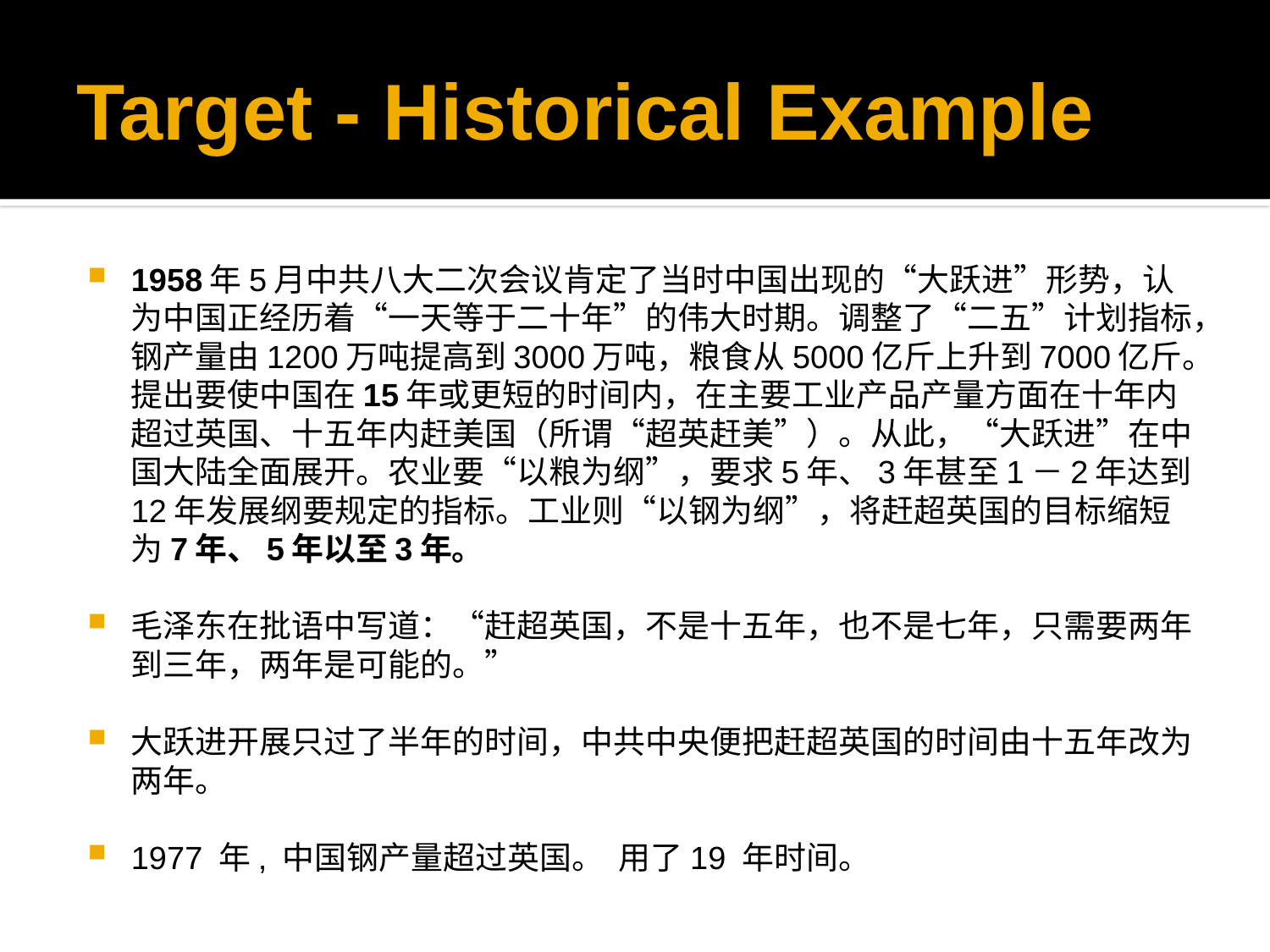

# Target - Historical Example
1958年5月中共八大二次会议肯定了当时中国出现的“大跃进”形势，认为中国正经历着“一天等于二十年”的伟大时期。调整了“二五”计划指标，钢产量由1200万吨提高到3000万吨，粮食从5000亿斤上升到7000亿斤。提出要使中国在15年或更短的时间内，在主要工业产品产量方面在十年内超过英国、十五年内赶美国（所谓“超英赶美”）。从此，“大跃进”在中国大陆全面展开。农业要“以粮为纲”，要求5年、3年甚至1－2年达到12年发展纲要规定的指标。工业则“以钢为纲”，将赶超英国的目标缩短为7年、5年以至3年。

毛泽东在批语中写道：“赶超英国，不是十五年，也不是七年，只需要两年到三年，两年是可能的。”

大跃进开展只过了半年的时间，中共中央便把赶超英国的时间由十五年改为两年。

1977 年, 中国钢产量超过英国。  用了19 年时间。